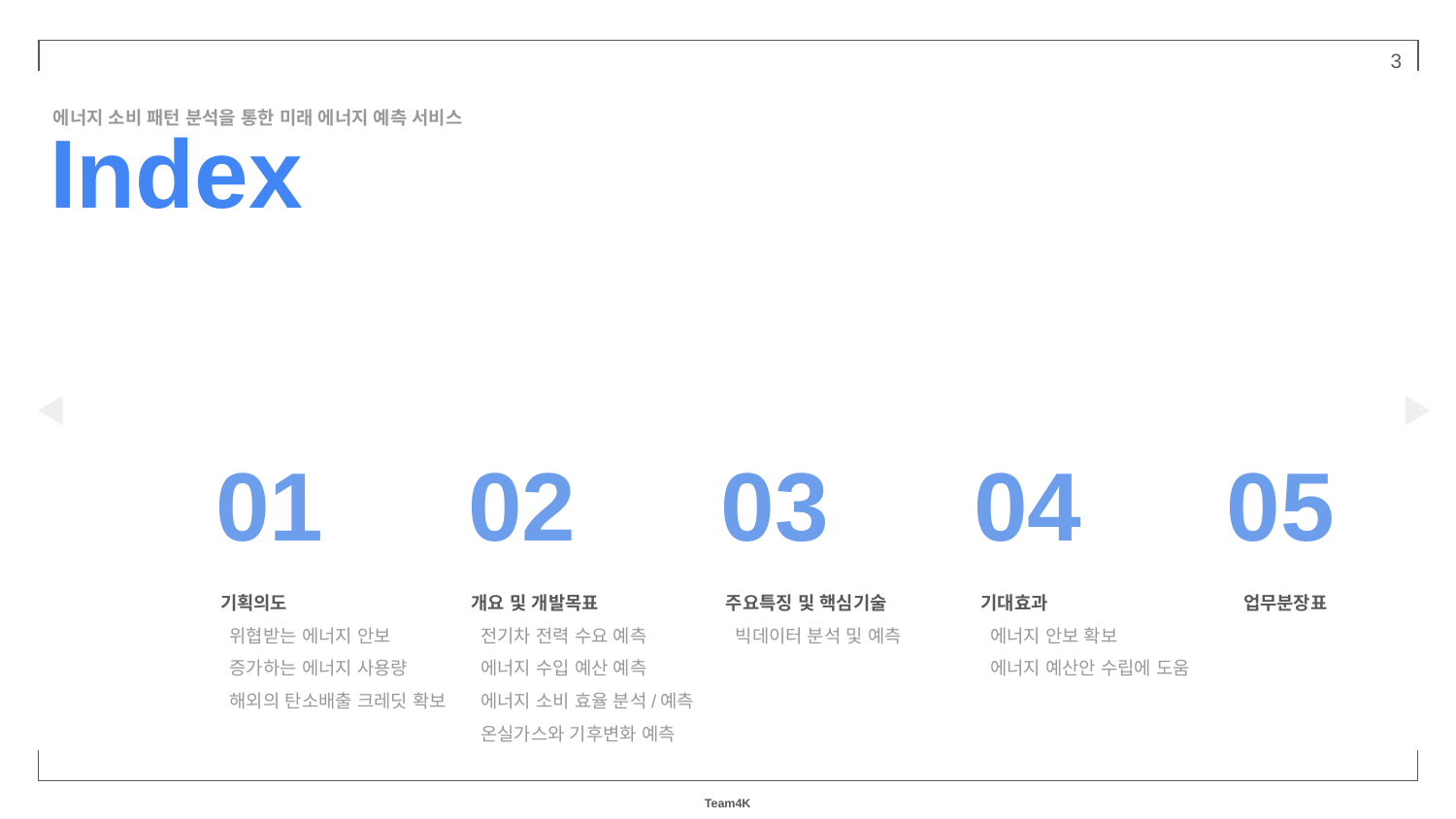

3
에너지 소비 패턴 분석을 통한 미래 에너지 예측 서비스
Index

01
02
03
04
05
기획의도
 위협받는 에너지 안보
 증가하는 에너지 사용량
 해외의 탄소배출 크레딧 확보
개요 및 개발목표
 전기차 전력 수요 예측
 에너지 수입 예산 예측
 에너지 소비 효율 분석/예측
 온실가스와 기후변화 예측
주요특징 및 핵심기술
 빅데이터 분석 및 예측
기대효과
 에너지 안보 확보
 에너지 예산안 수립에 도움

업무분장표
Team4K